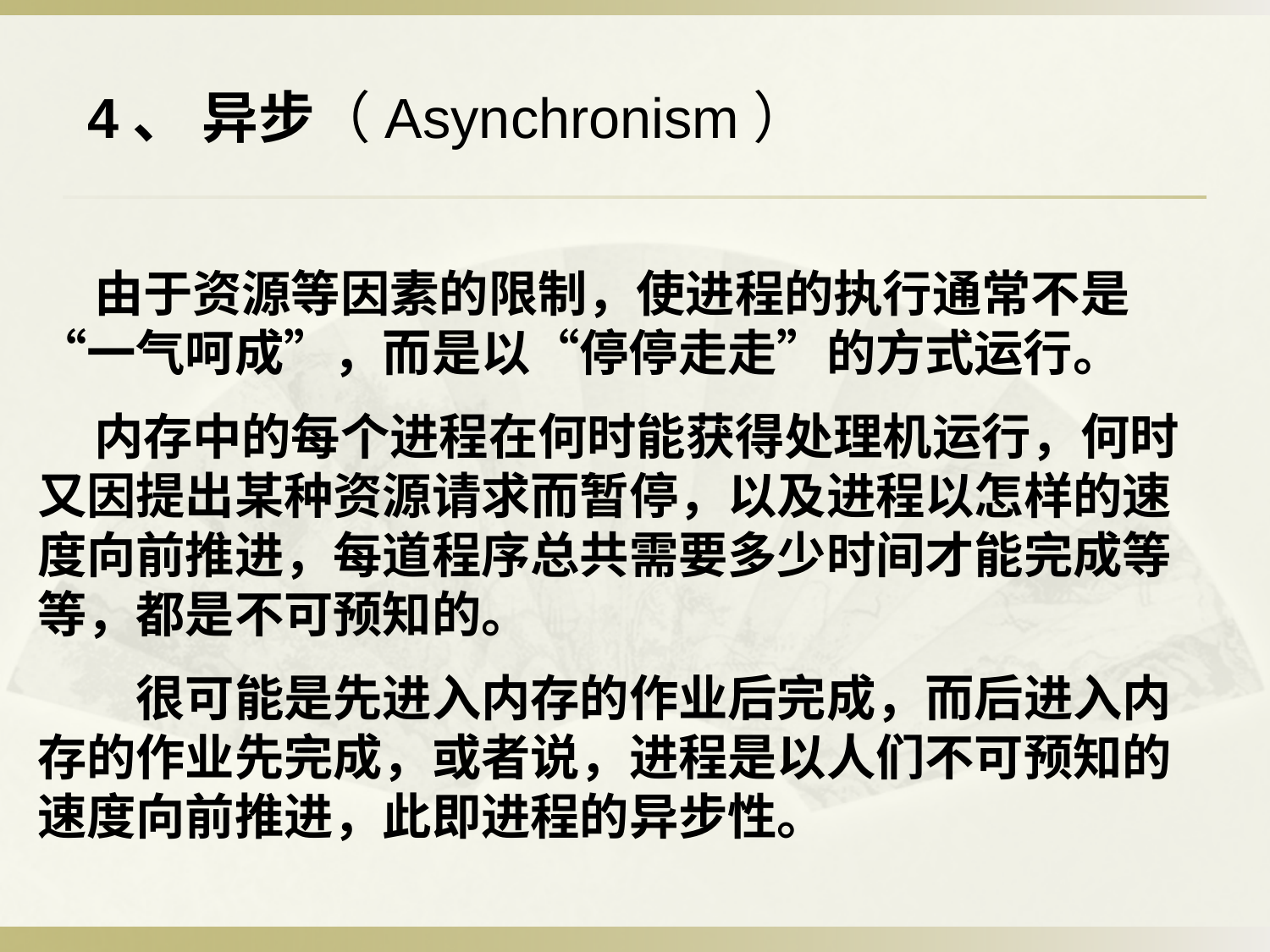

4、 异步（Asynchronism）
    由于资源等因素的限制，使进程的执行通常不是“一气呵成”，而是以“停停走走”的方式运行。
    内存中的每个进程在何时能获得处理机运行，何时又因提出某种资源请求而暂停，以及进程以怎样的速度向前推进，每道程序总共需要多少时间才能完成等等，都是不可预知的。
　　很可能是先进入内存的作业后完成，而后进入内存的作业先完成，或者说，进程是以人们不可预知的速度向前推进，此即进程的异步性。
43